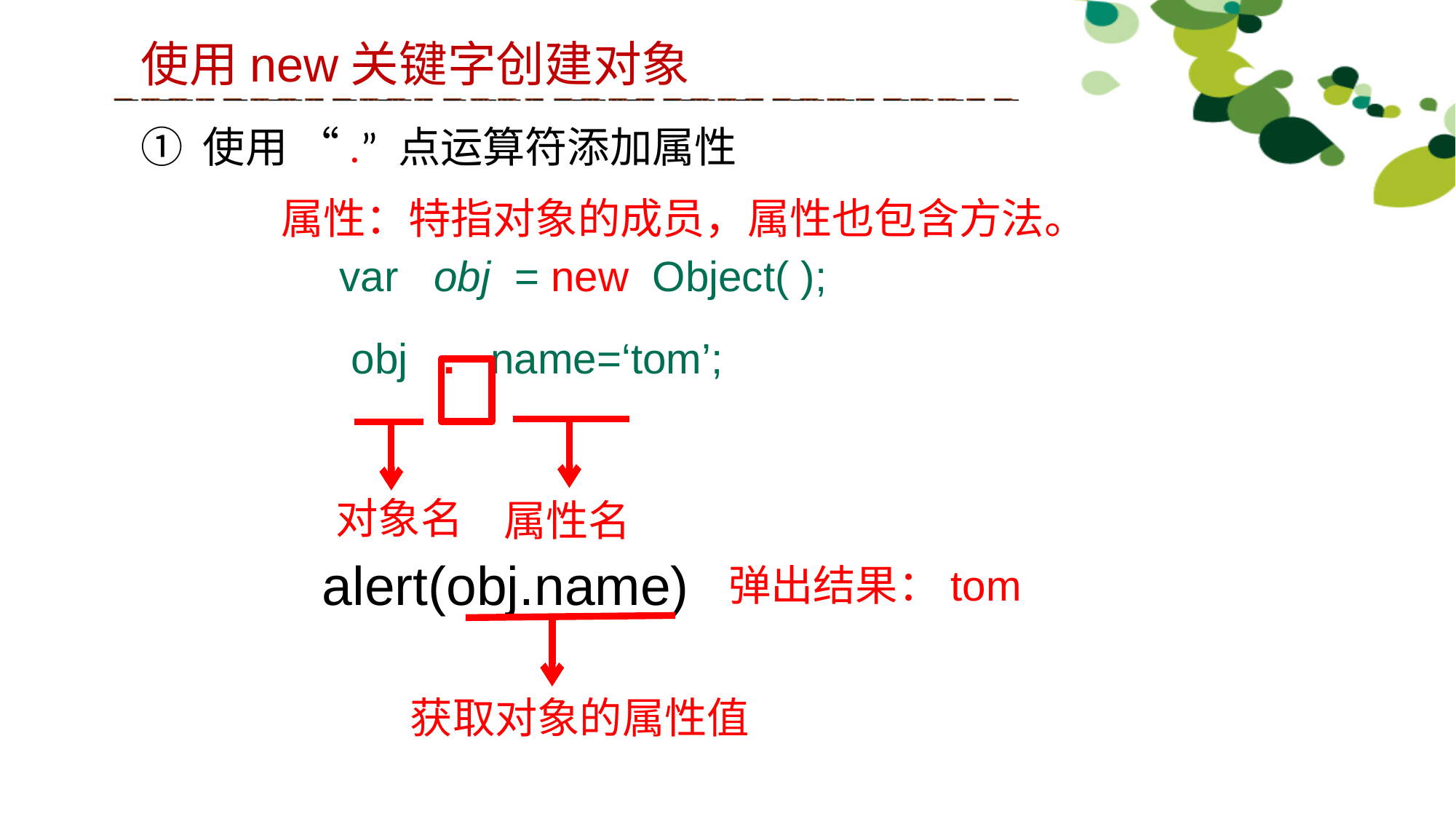

使用new关键字创建对象
① 使用 “.” 点运算符添加属性

        var   obj  = new  Object( );
         obj   .   name=‘tom’;

属性：特指对象的成员，属性也包含方法。

对象名
属性名
alert(obj.name)
弹出结果：tom
获取对象的属性值